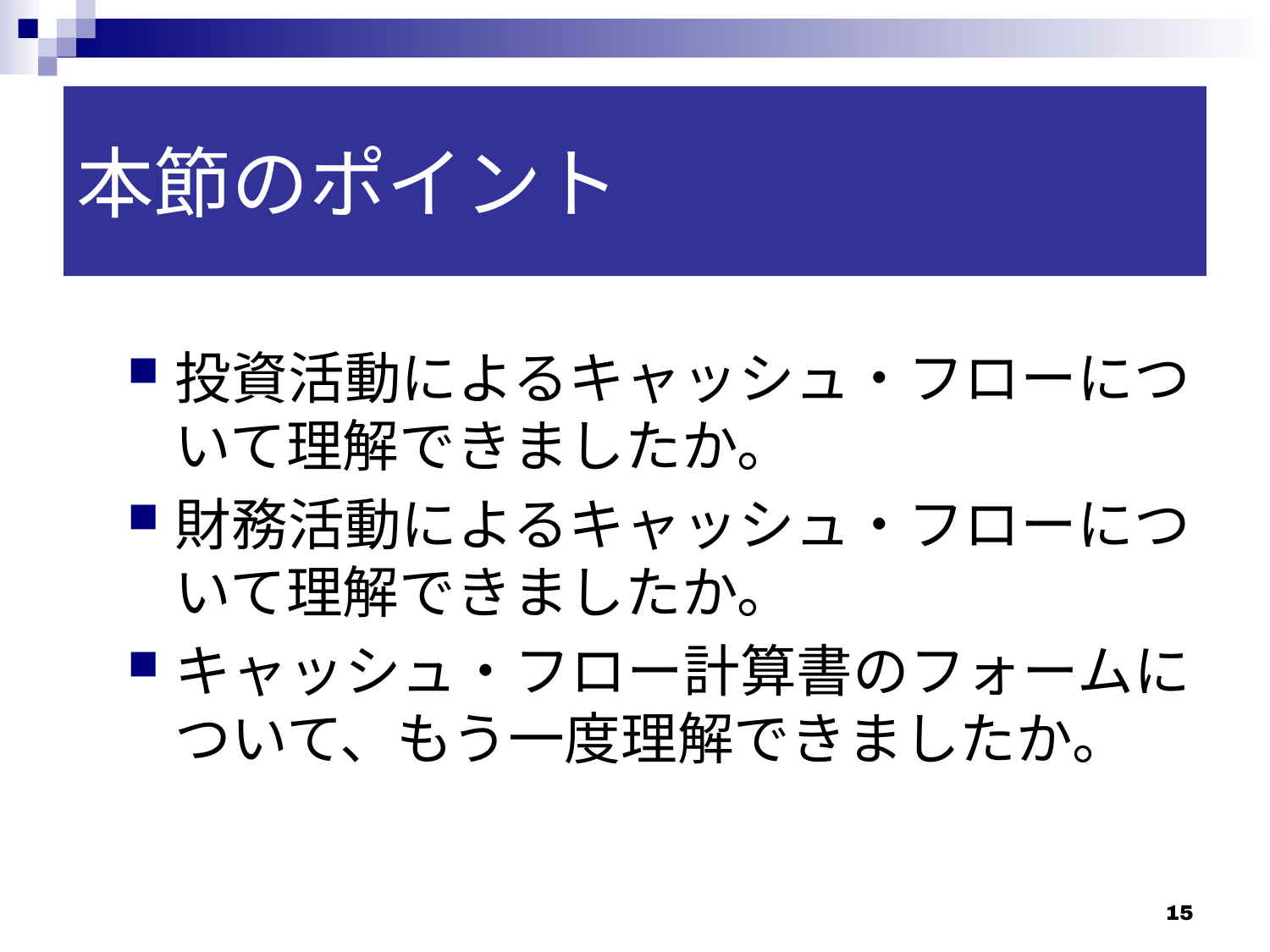

# 本節のポイント
投資活動によるキャッシュ・フローについて理解できましたか。
財務活動によるキャッシュ・フローについて理解できましたか。
キャッシュ・フロー計算書のフォームについて、もう一度理解できましたか。
15